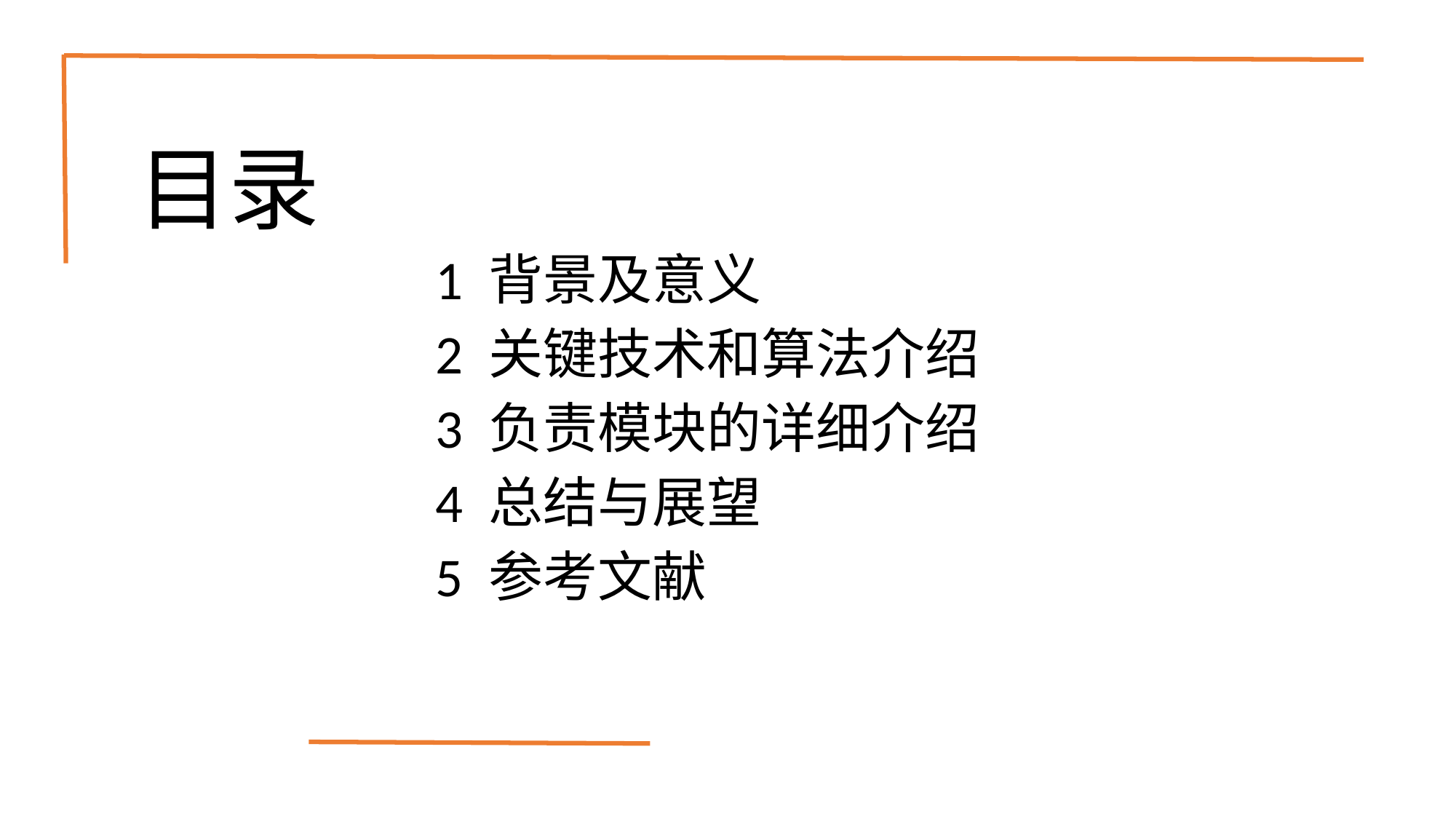

# 目录
1 背景及意义
2 关键技术和算法介绍
3 负责模块的详细介绍
4 总结与展望
5 参考文献
2